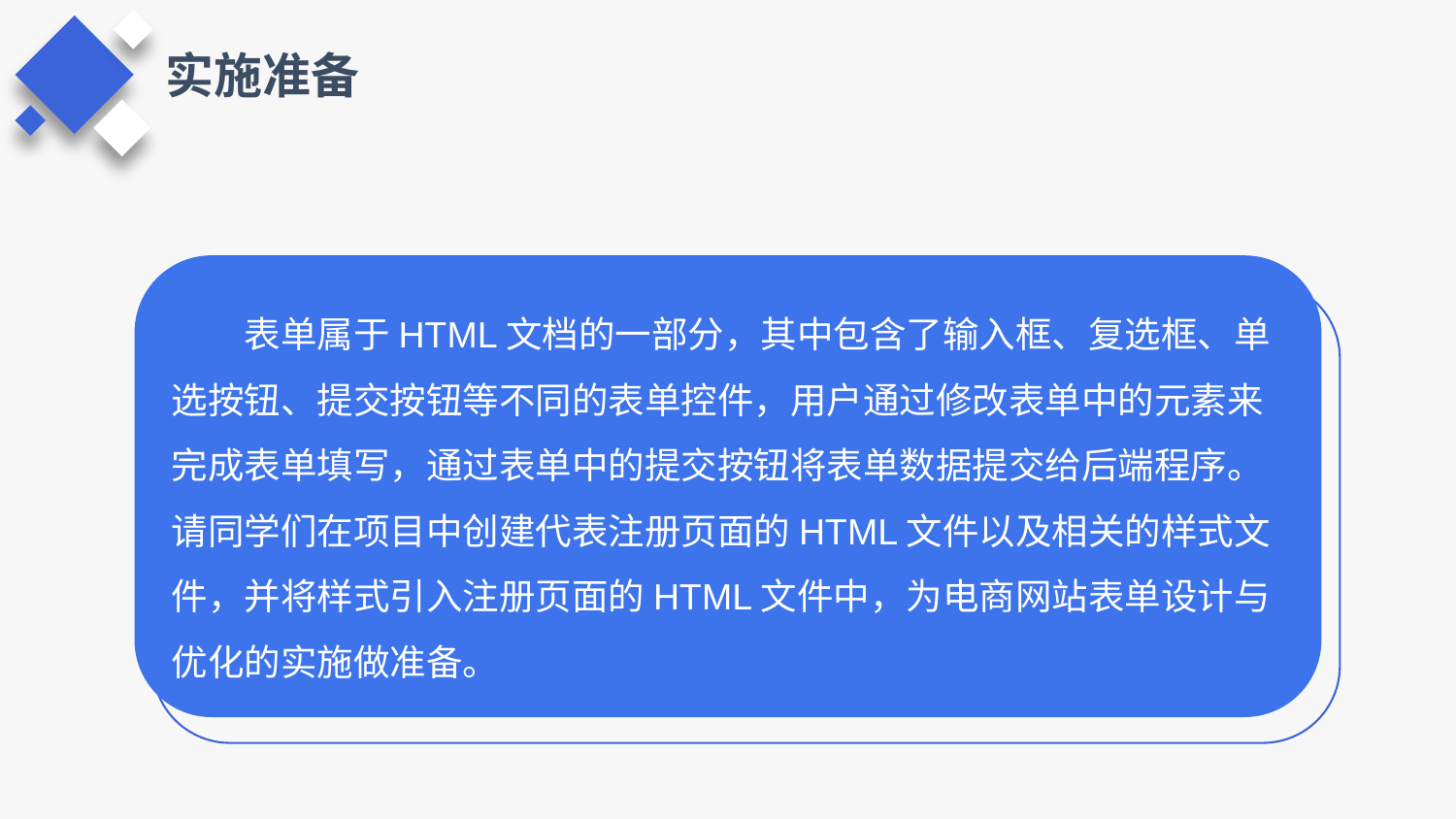

实施准备

表单属于HTML文档的一部分，其中包含了输入框、复选框、单选按钮、提交按钮等不同的表单控件，用户通过修改表单中的元素来完成表单填写，通过表单中的提交按钮将表单数据提交给后端程序。请同学们在项目中创建代表注册页面的HTML文件以及相关的样式文件，并将样式引入注册页面的HTML文件中，为电商网站表单设计与优化的实施做准备。